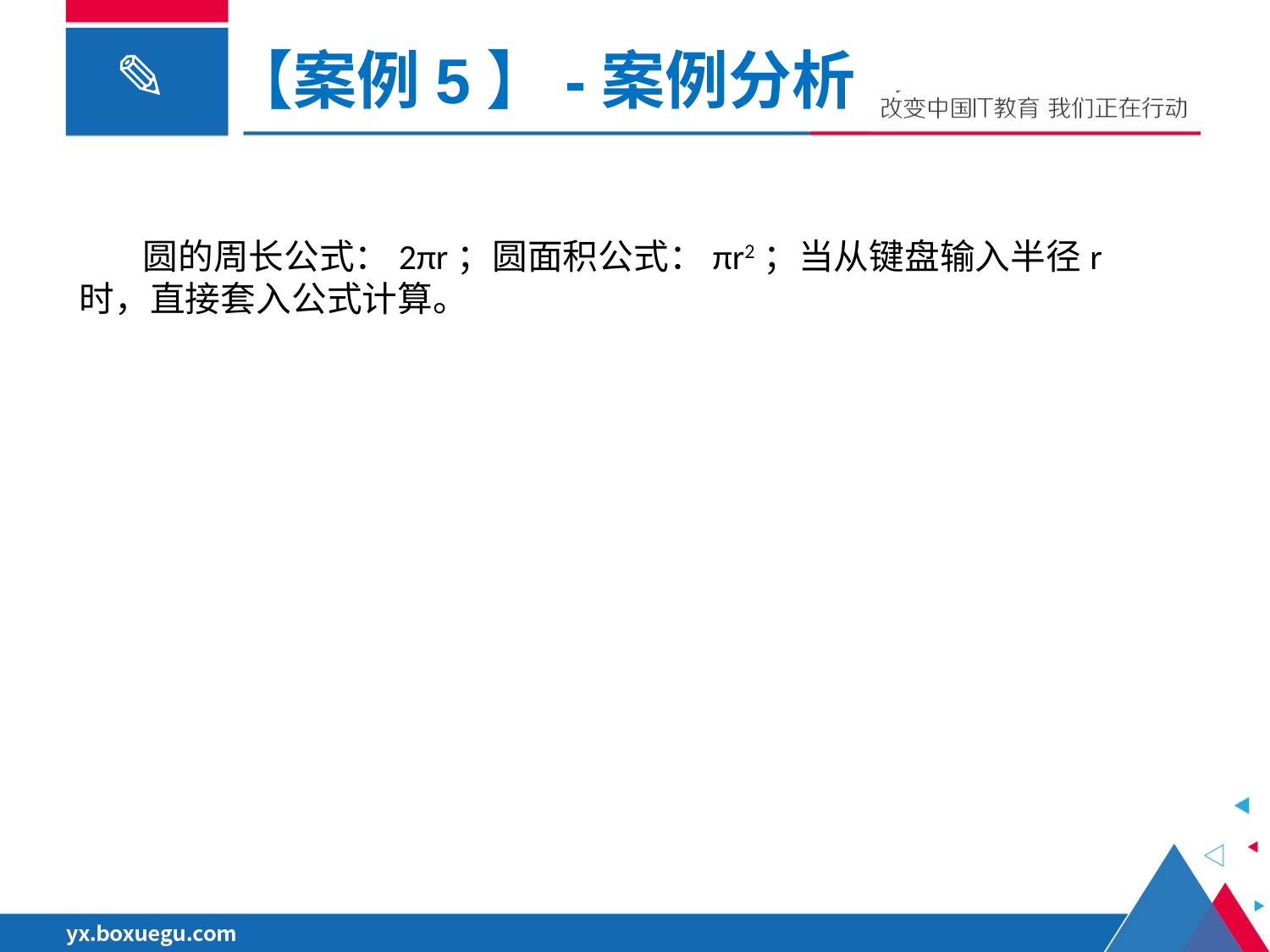

【案例5】-案例分析
       圆的周长公式：2πr；圆面积公式：πr2；当从键盘输入半径r时，直接套入公式计算。